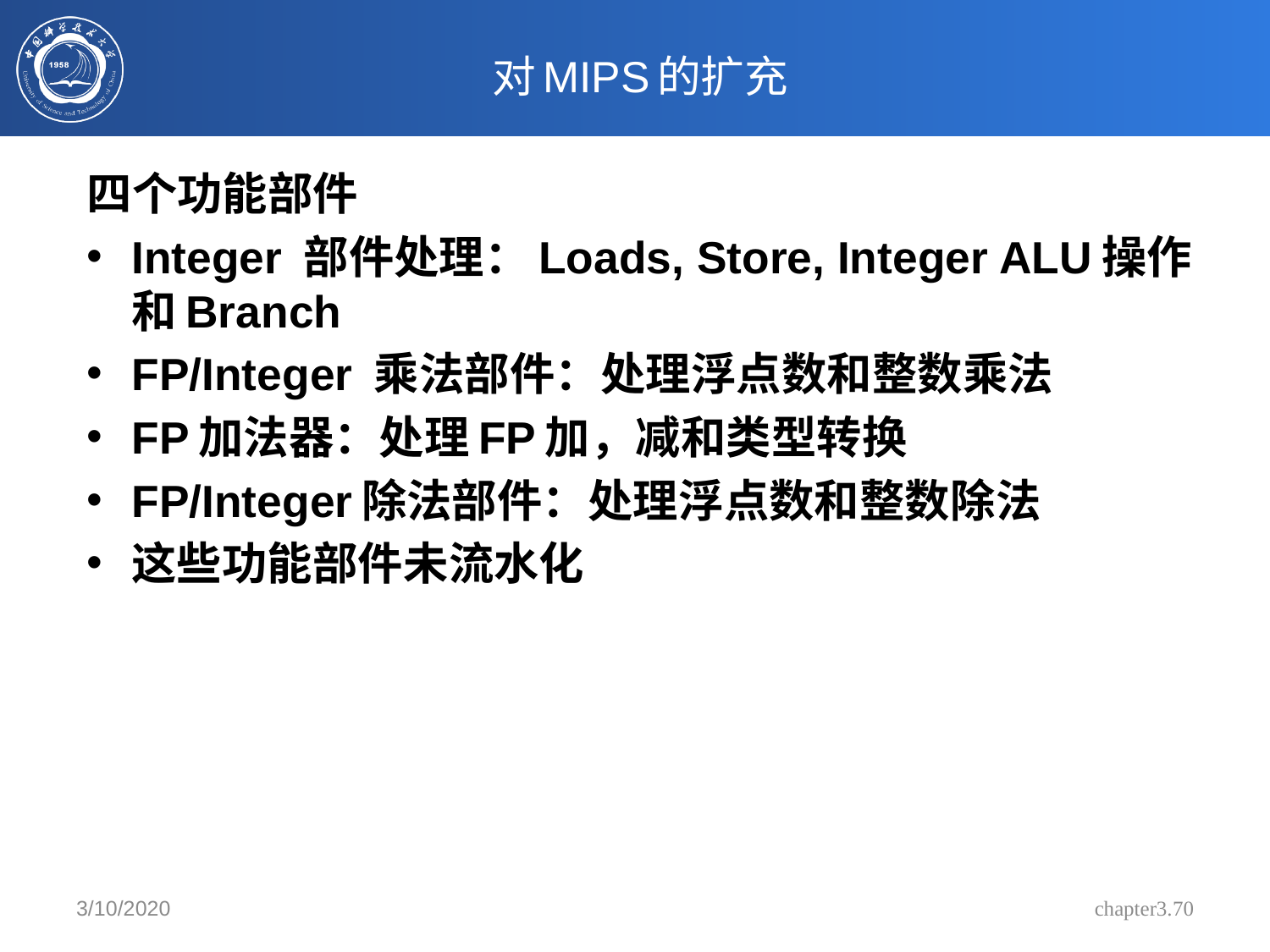

# 对MIPS的扩充
四个功能部件
Integer 部件处理：Loads, Store, Integer ALU操作和Branch
FP/Integer 乘法部件：处理浮点数和整数乘法
FP加法器：处理FP加，减和类型转换
FP/Integer除法部件：处理浮点数和整数除法
这些功能部件未流水化
3/10/2020
chapter3.70